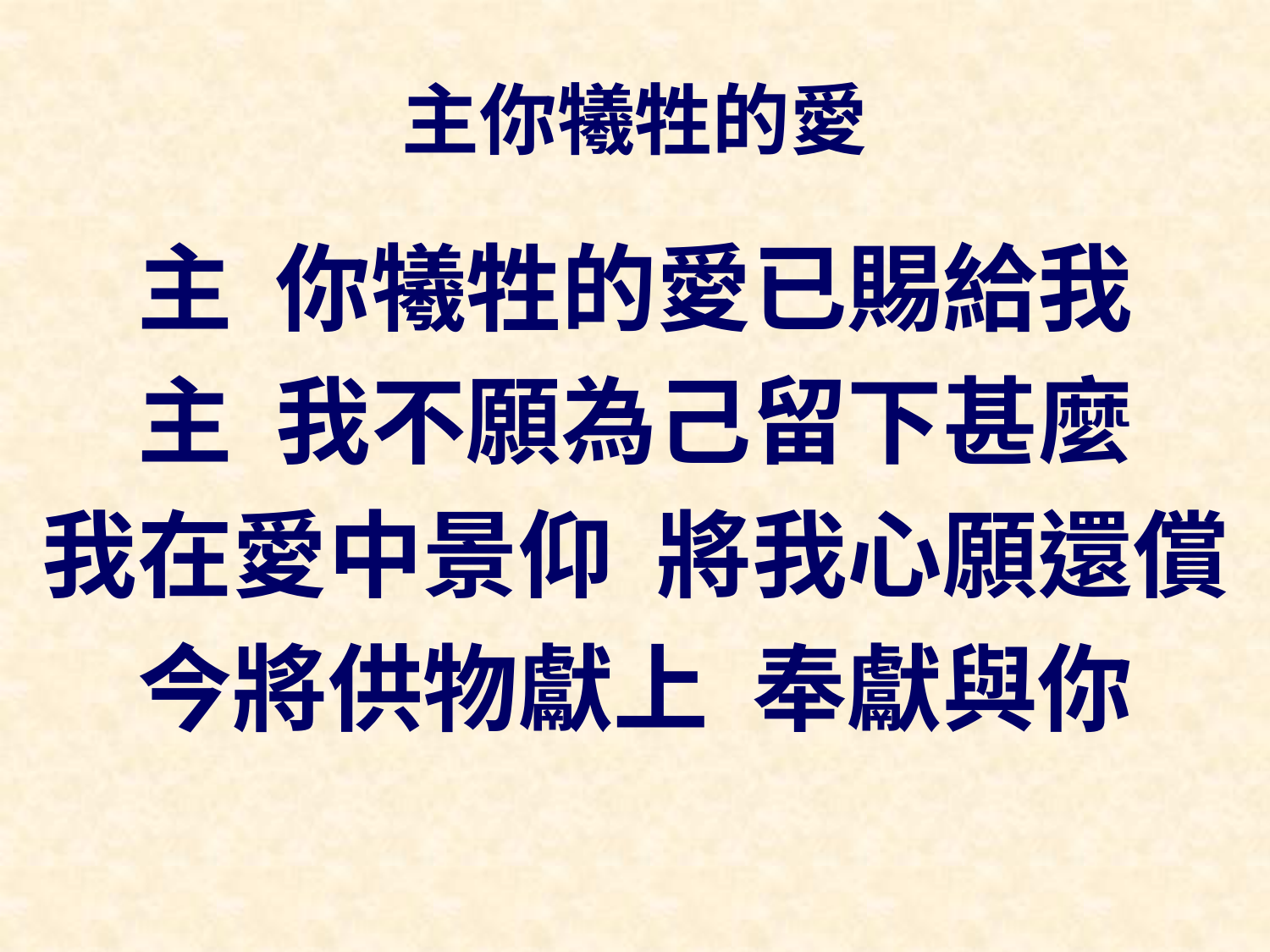

# 主你犧牲的愛
主  你犧牲的愛已賜給我
主  我不願為己留下甚麼
我在愛中景仰  將我心願還償
今將供物獻上  奉獻與你